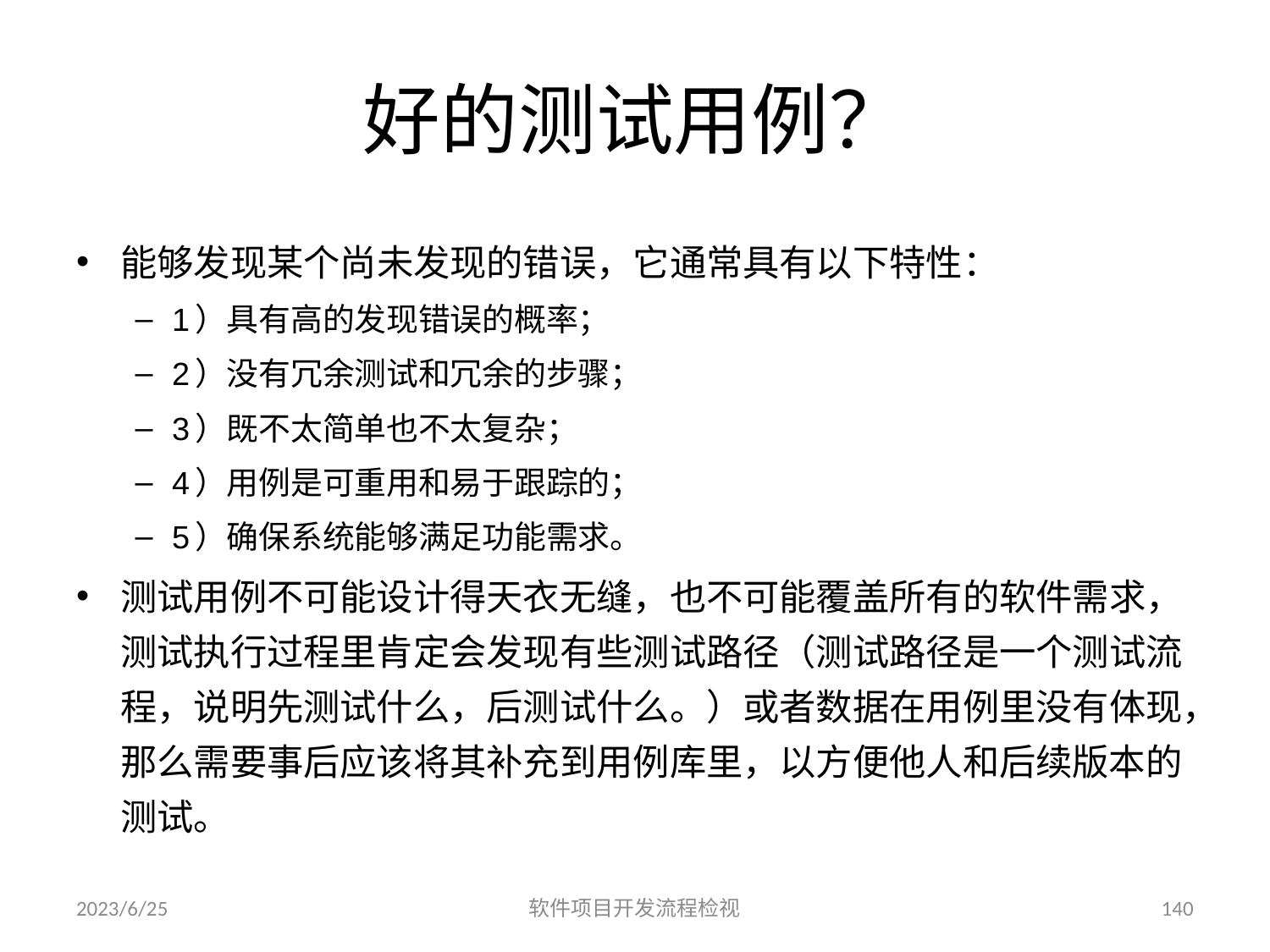

# 好的测试用例？
能够发现某个尚未发现的错误，它通常具有以下特性：
1）具有高的发现错误的概率；
2）没有冗余测试和冗余的步骤；
3）既不太简单也不太复杂；
4）用例是可重用和易于跟踪的；
5）确保系统能够满足功能需求。
测试用例不可能设计得天衣无缝，也不可能覆盖所有的软件需求，测试执行过程里肯定会发现有些测试路径（测试路径是一个测试流程，说明先测试什么，后测试什么。）或者数据在用例里没有体现，那么需要事后应该将其补充到用例库里，以方便他人和后续版本的测试。
2023/6/25
软件项目开发流程检视
140